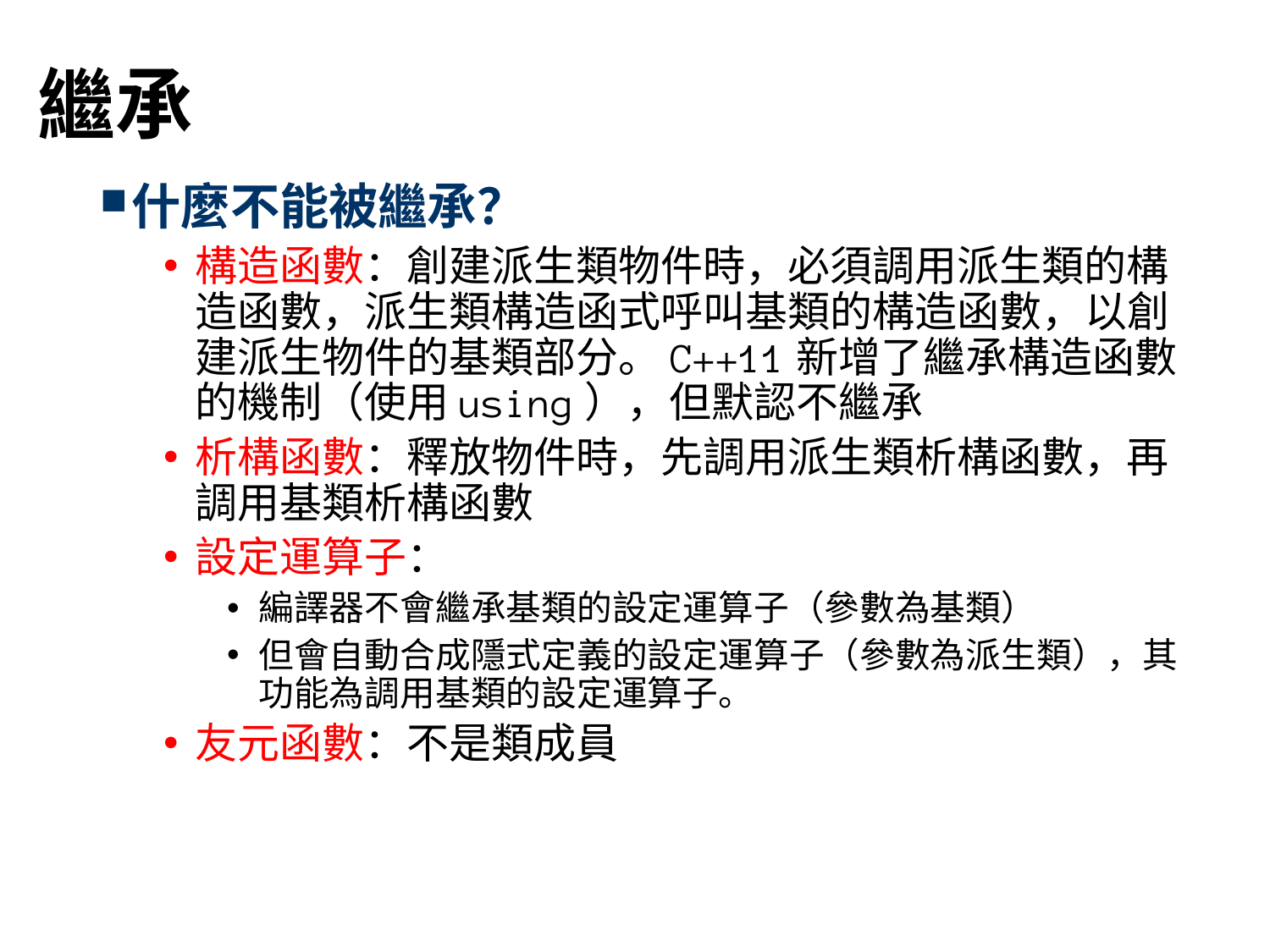

# 繼承
什麼不能被繼承？
構造函數：創建派生類物件時，必須調用派生類的構造函數，派生類構造函式呼叫基類的構造函數，以創建派生物件的基類部分。C++11新增了繼承構造函數的機制（使用using），但默認不繼承
析構函數：釋放物件時，先調用派生類析構函數，再調用基類析構函數
設定運算子：
編譯器不會繼承基類的設定運算子（參數為基類）
但會自動合成隱式定義的設定運算子（參數為派生類），其功能為調用基類的設定運算子。
友元函數：不是類成員